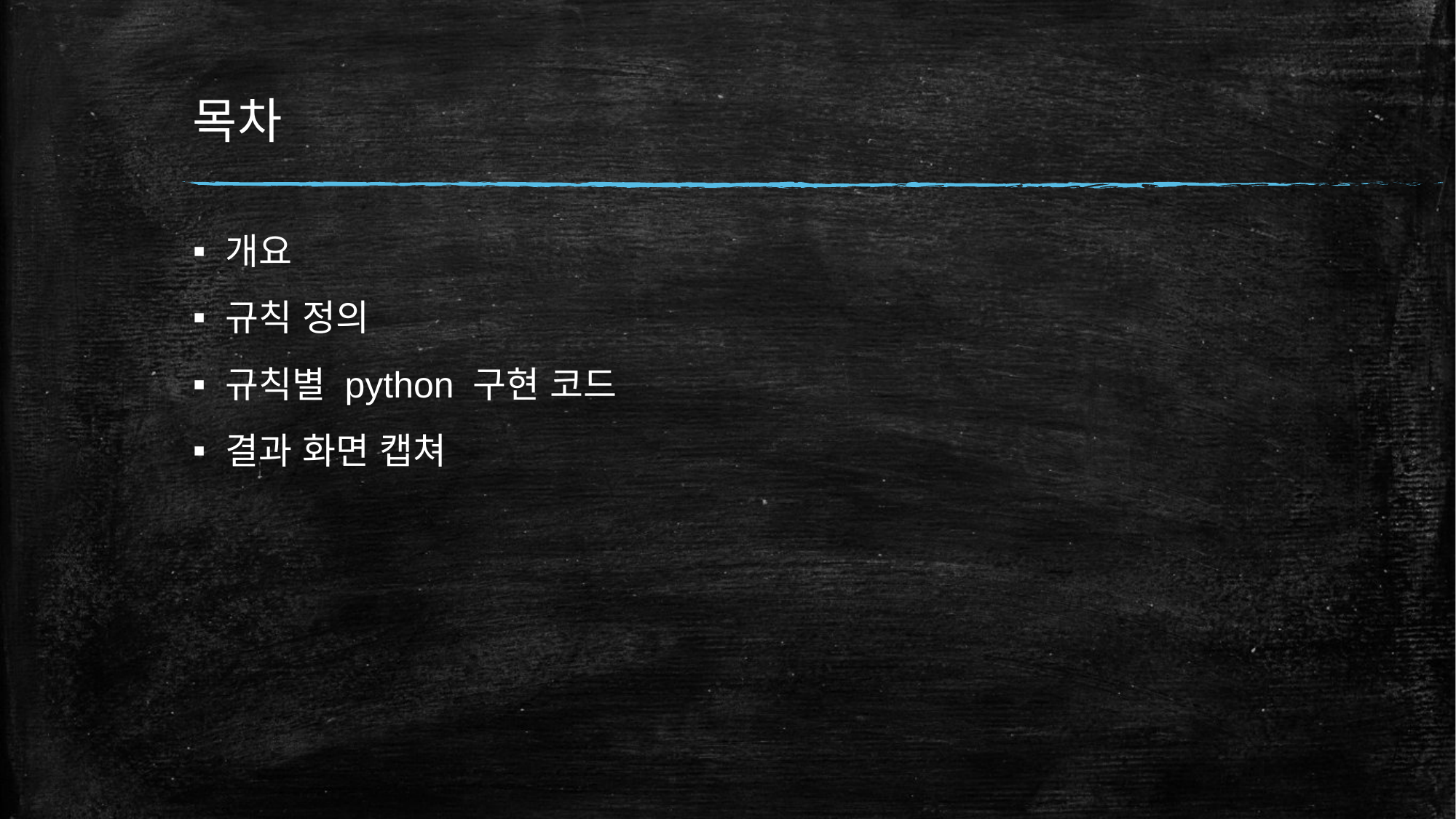

# 목차
개요
규칙 정의
규칙별 python 구현 코드
결과 화면 캡쳐